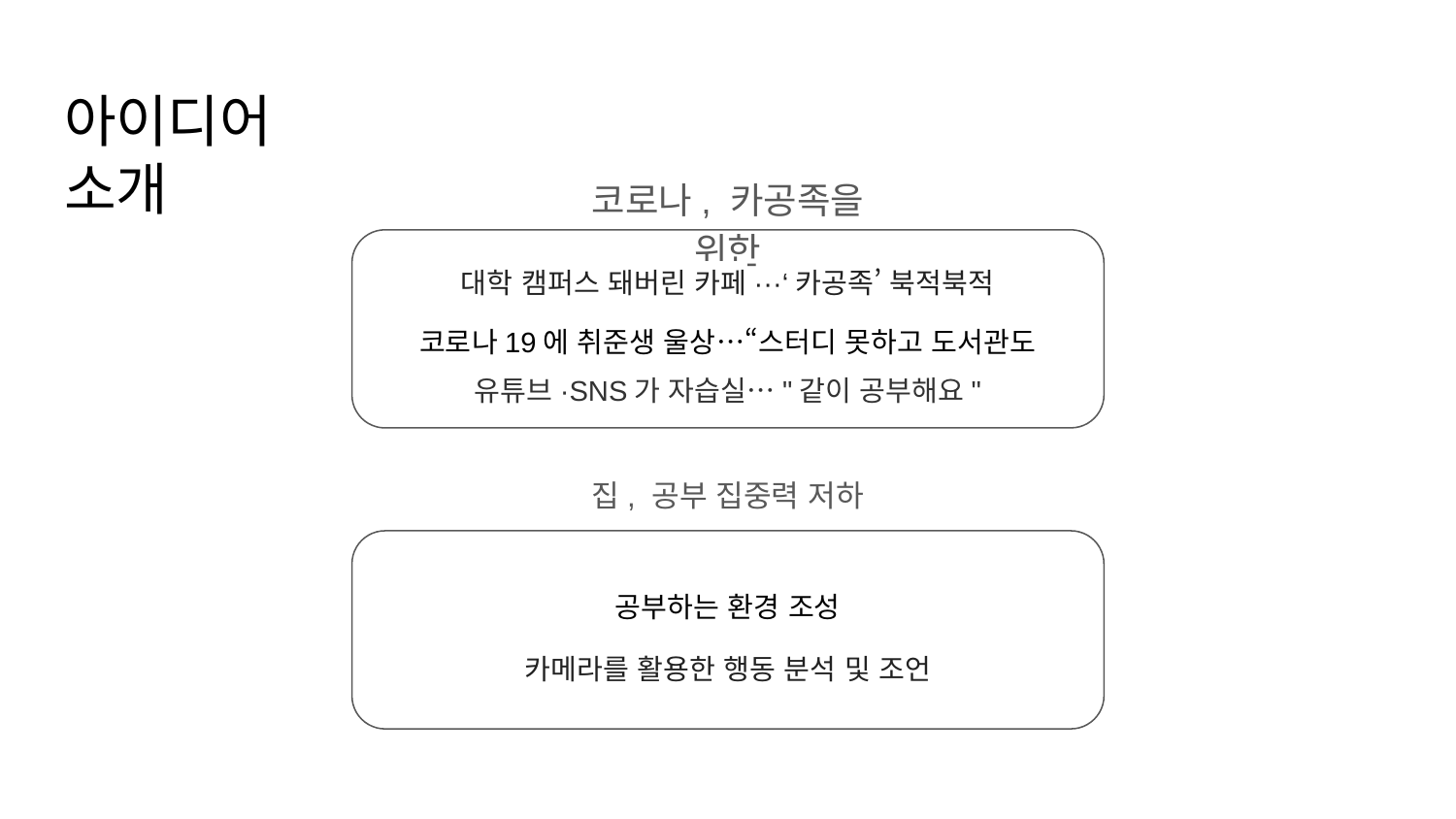

# 아이디어 소개
코로나, 카공족을 위한

대학 캠퍼스 돼버린 카페···‘카공족’ 북적북적
코로나19에 취준생 울상…“스터디 못하고 도서관도 못가
유튜브·SNS가 자습실…"같이 공부해요"

집, 공부 집중력 저하

공부하는 환경 조성
카메라를 활용한 행동 분석 및 조언